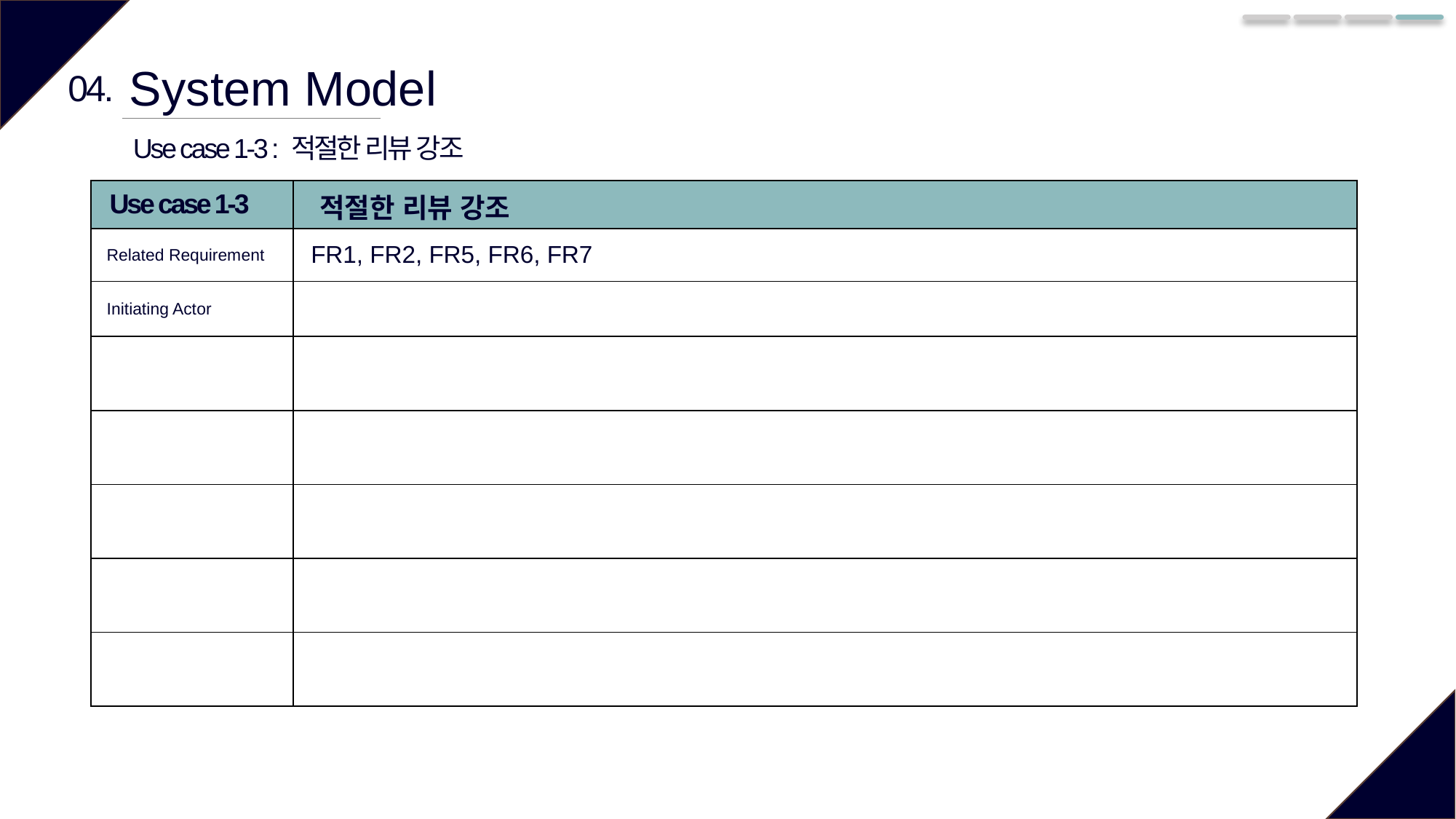

System Model
04.
Use case 1-3 : 적절한 리뷰 강조
| Use case 1-3 | 적절한 리뷰 강조 |
| --- | --- |
| Related Requirement | FR1, FR2, FR5, FR6, FR7 |
| Initiating Actor |  |
|  |  |
|  |  |
|  |  |
|  |  |
|  |  |